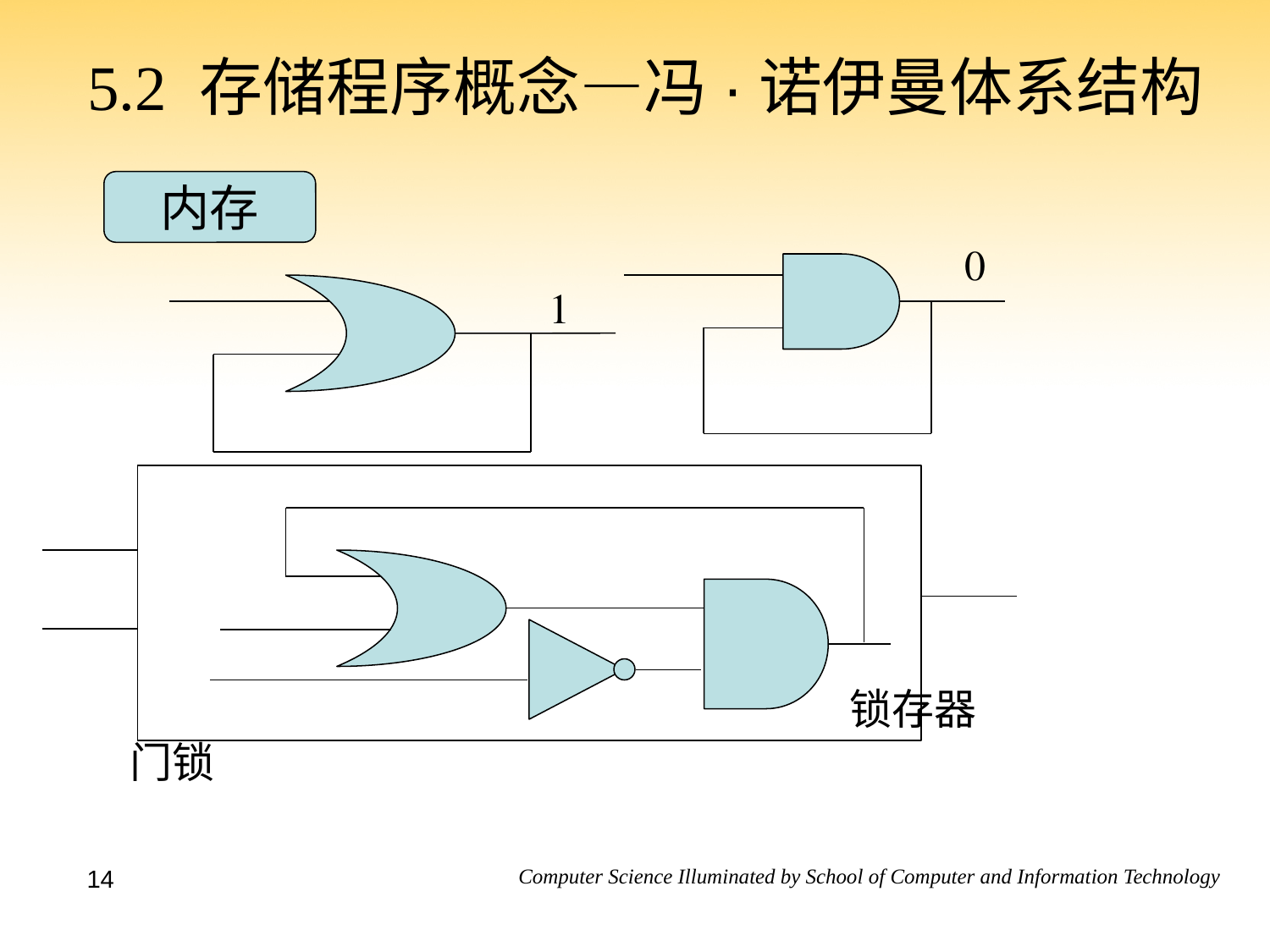

# 5.2 存储程序概念—冯·诺伊曼体系结构
内存
0

1

锁存器
门锁
14